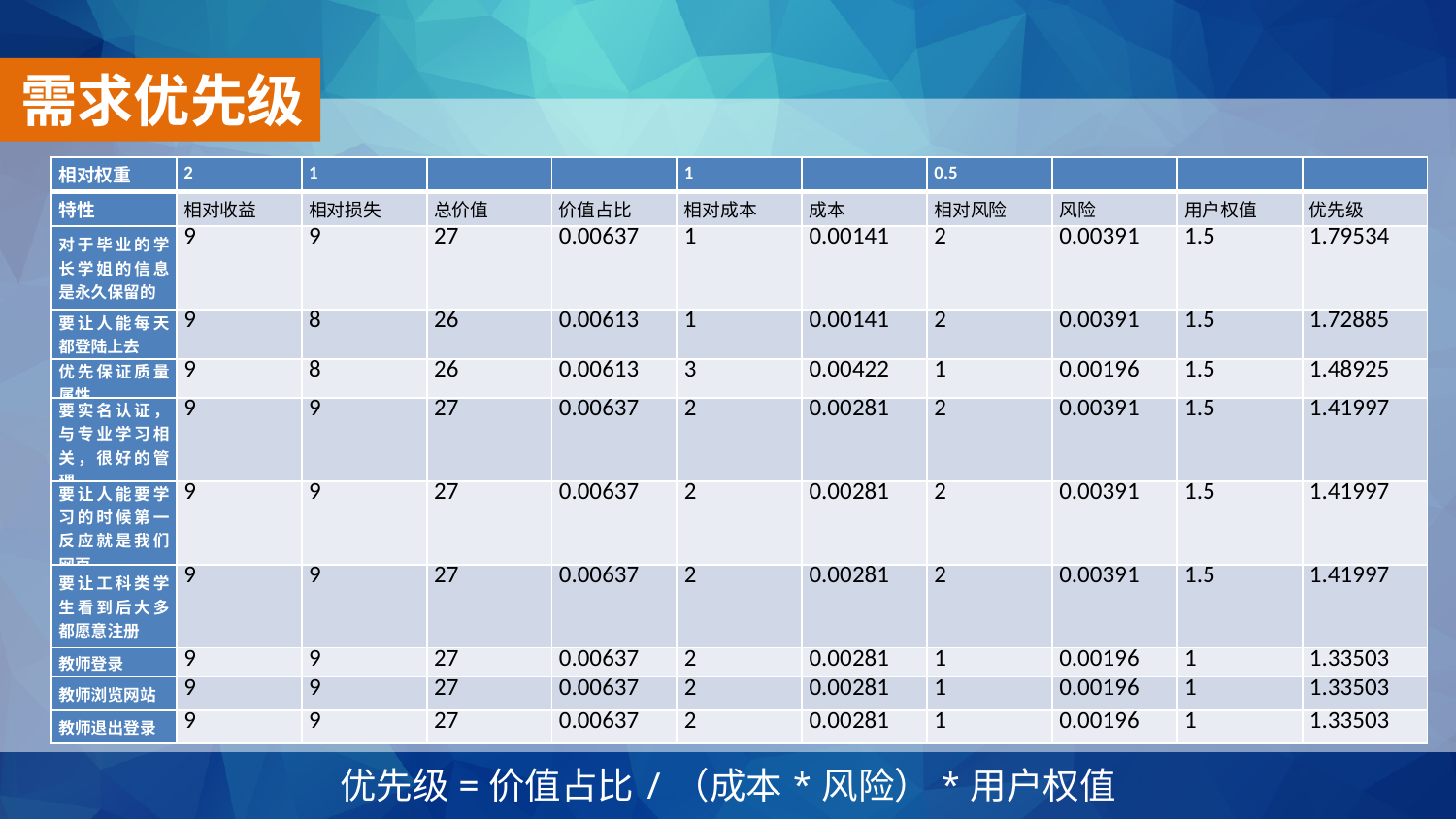

需求优先级

| 相对权重 | 2 | 1 |  |  | 1 |  | 0.5 |  |  |  |
| --- | --- | --- | --- | --- | --- | --- | --- | --- | --- | --- |
| 特性 | 相对收益 | 相对损失 | 总价值 | 价值占比 | 相对成本 | 成本 | 相对风险 | 风险 | 用户权值 | 优先级 |
| 对于毕业的学长学姐的信息是永久保留的 | 9 | 9 | 27 | 0.00637 | 1 | 0.00141 | 2 | 0.00391 | 1.5 | 1.79534 |
| 要让人能每天都登陆上去 | 9 | 8 | 26 | 0.00613 | 1 | 0.00141 | 2 | 0.00391 | 1.5 | 1.72885 |
| 优先保证质量属性 | 9 | 8 | 26 | 0.00613 | 3 | 0.00422 | 1 | 0.00196 | 1.5 | 1.48925 |
| 要实名认证，与专业学习相关，很好的管理 | 9 | 9 | 27 | 0.00637 | 2 | 0.00281 | 2 | 0.00391 | 1.5 | 1.41997 |
| 要让人能要学习的时候第一反应就是我们网页 | 9 | 9 | 27 | 0.00637 | 2 | 0.00281 | 2 | 0.00391 | 1.5 | 1.41997 |
| 要让工科类学生看到后大多都愿意注册 | 9 | 9 | 27 | 0.00637 | 2 | 0.00281 | 2 | 0.00391 | 1.5 | 1.41997 |
| 教师登录 | 9 | 9 | 27 | 0.00637 | 2 | 0.00281 | 1 | 0.00196 | 1 | 1.33503 |
| 教师浏览网站 | 9 | 9 | 27 | 0.00637 | 2 | 0.00281 | 1 | 0.00196 | 1 | 1.33503 |
| 教师退出登录 | 9 | 9 | 27 | 0.00637 | 2 | 0.00281 | 1 | 0.00196 | 1 | 1.33503 |
优先级=价值占比/（成本*风险）*用户权值